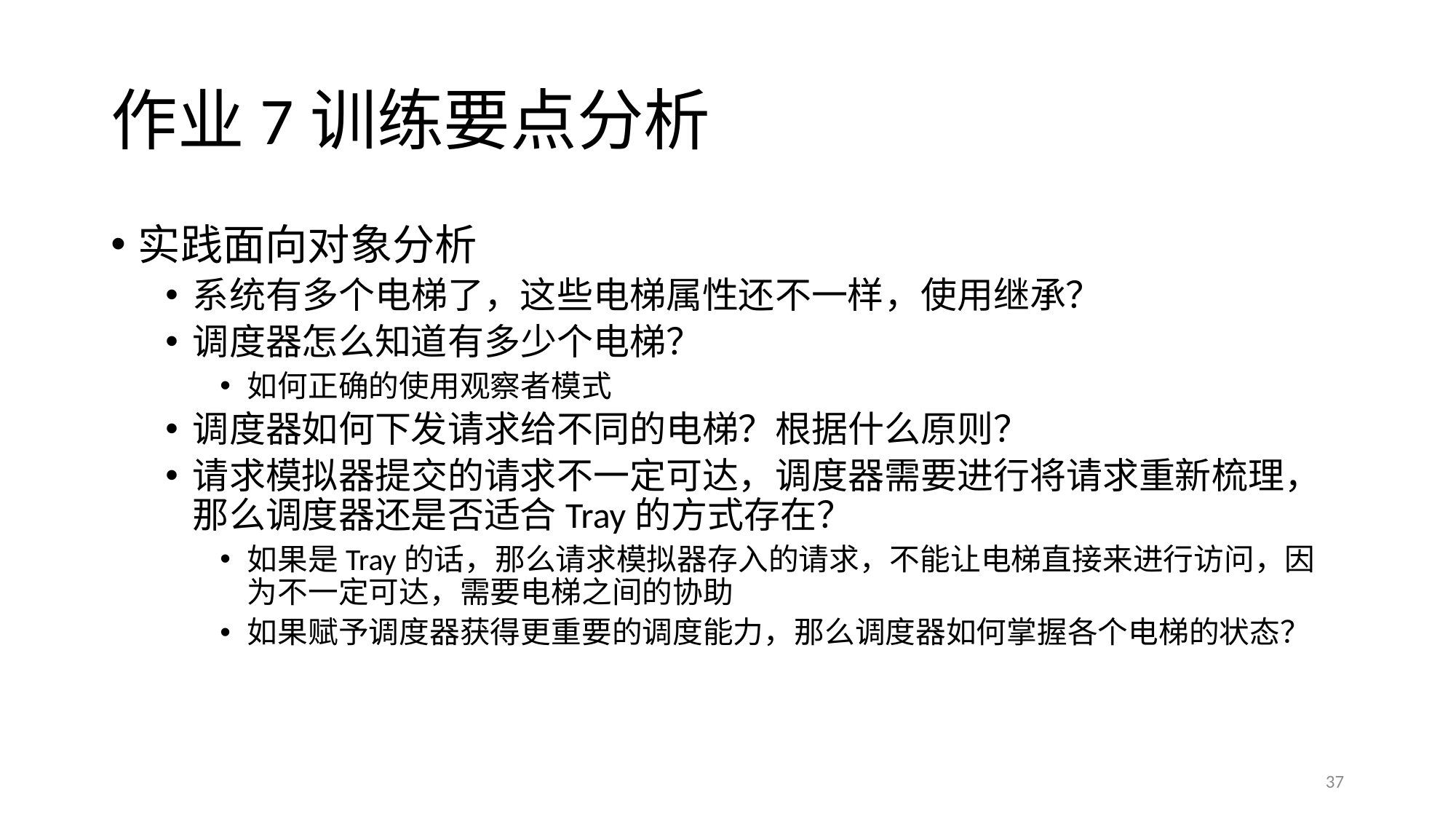

# 作业7训练要点分析
实践面向对象分析
系统有多个电梯了，这些电梯属性还不一样，使用继承？
调度器怎么知道有多少个电梯？
如何正确的使用观察者模式
调度器如何下发请求给不同的电梯？根据什么原则？
请求模拟器提交的请求不一定可达，调度器需要进行将请求重新梳理，那么调度器还是否适合Tray的方式存在？
如果是Tray的话，那么请求模拟器存入的请求，不能让电梯直接来进行访问，因为不一定可达，需要电梯之间的协助
如果赋予调度器获得更重要的调度能力，那么调度器如何掌握各个电梯的状态？

37